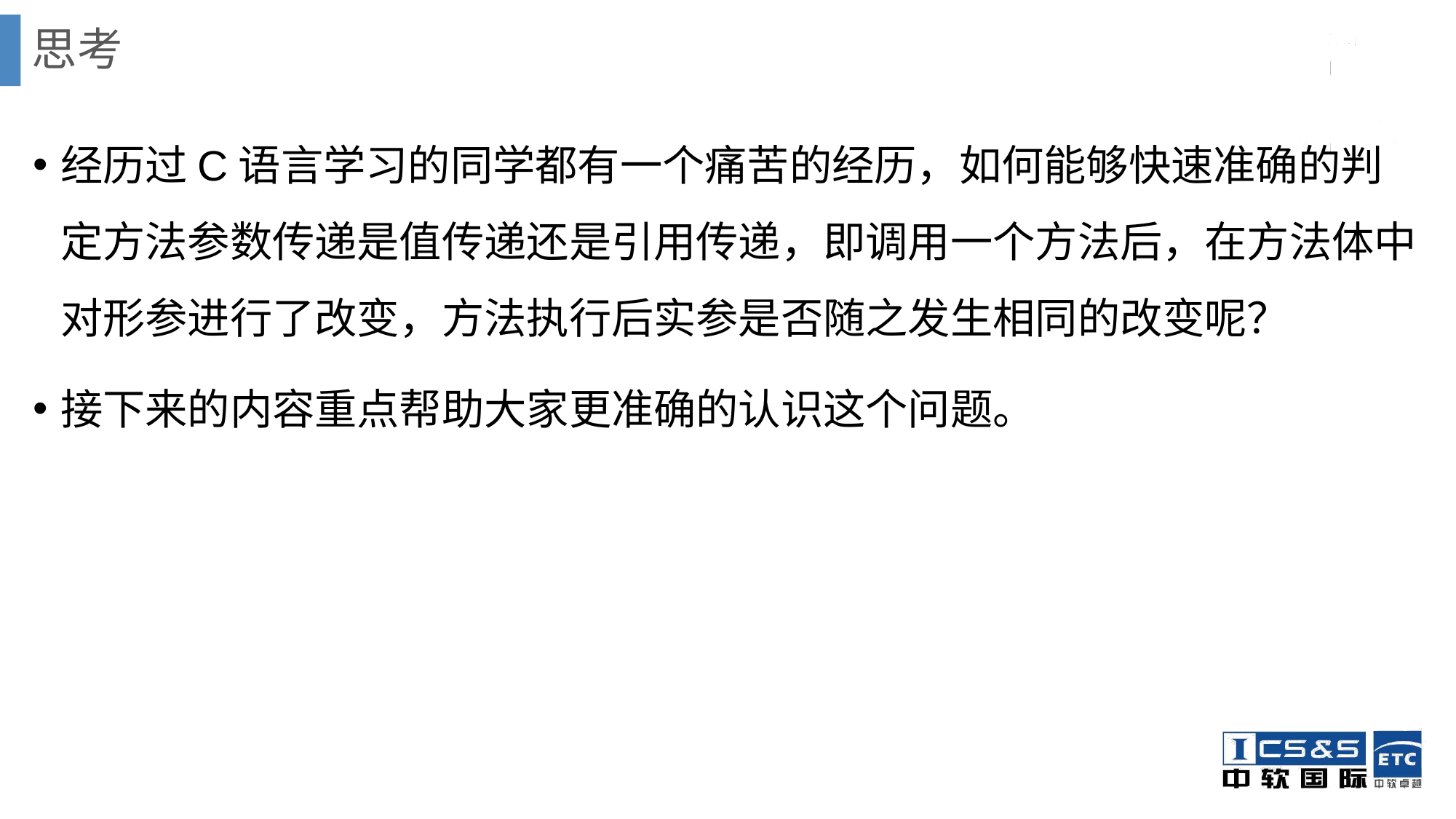

# 思考
经历过C语言学习的同学都有一个痛苦的经历，如何能够快速准确的判定方法参数传递是值传递还是引用传递，即调用一个方法后，在方法体中对形参进行了改变，方法执行后实参是否随之发生相同的改变呢？
接下来的内容重点帮助大家更准确的认识这个问题。